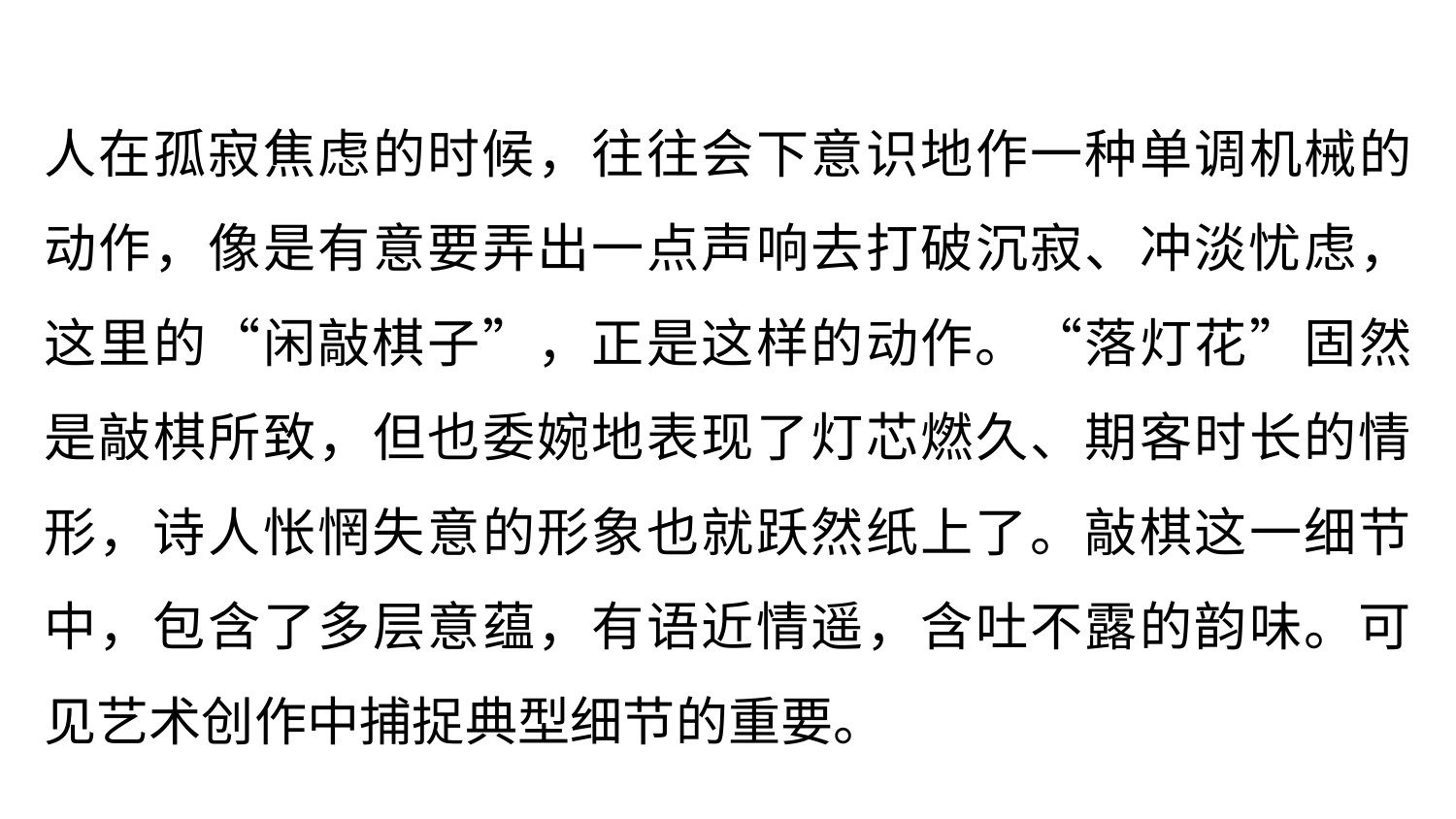

人在孤寂焦虑的时候，往往会下意识地作一种单调机械的动作，像是有意要弄出一点声响去打破沉寂、冲淡忧虑，这里的“闲敲棋子”，正是这样的动作。“落灯花”固然是敲棋所致，但也委婉地表现了灯芯燃久、期客时长的情形，诗人怅惘失意的形象也就跃然纸上了。敲棋这一细节中，包含了多层意蕴，有语近情遥，含吐不露的韵味。可见艺术创作中捕捉典型细节的重要。